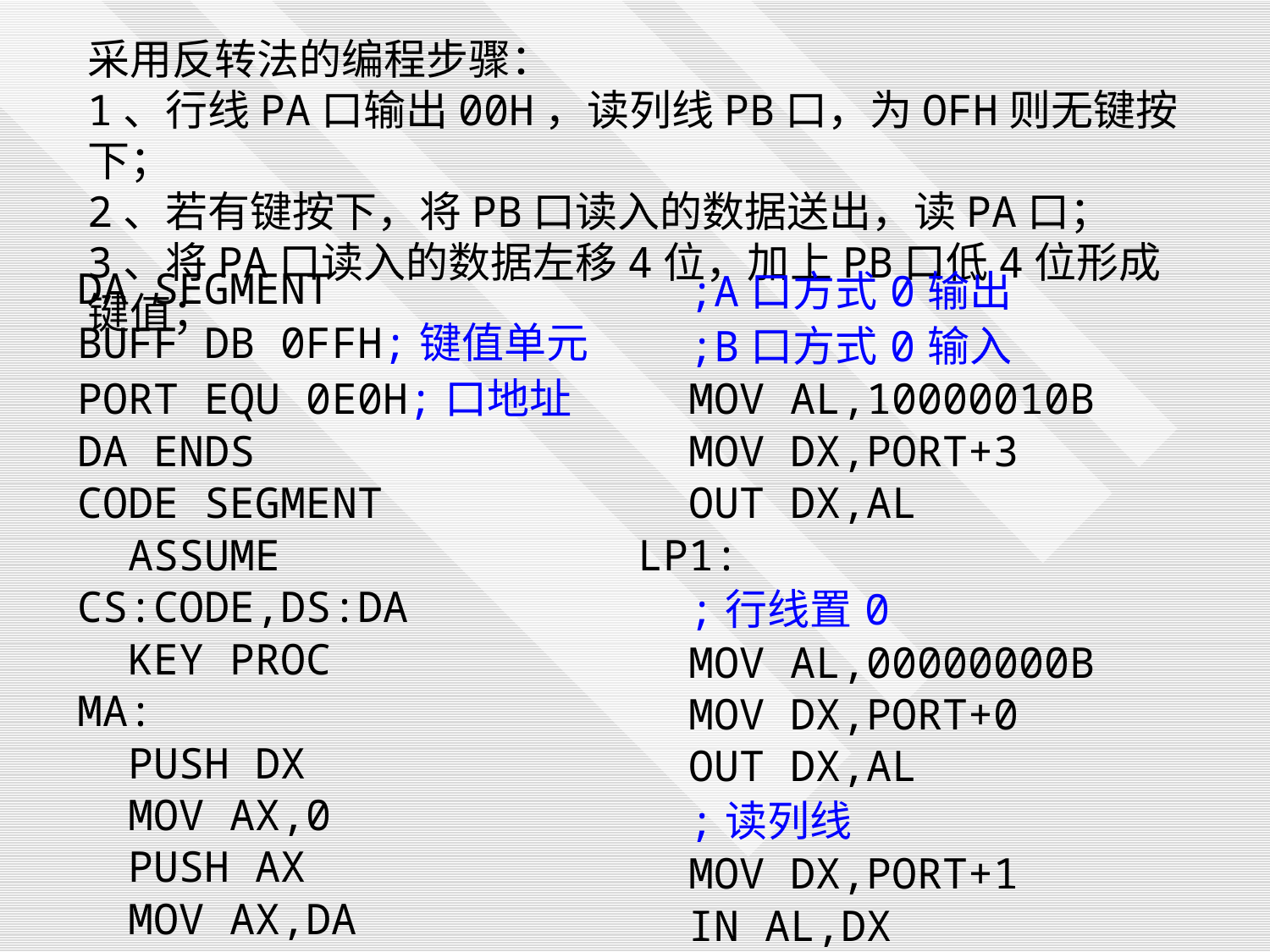

采用反转法的编程步骤：
1、行线PA口输出00H，读列线PB口，为OFH则无键按下；
2、若有键按下，将PB口读入的数据送出，读PA口；
3、将PA口读入的数据左移4位，加上PB口低4位形成键值；
| DA SEGMENT BUFF DB 0FFH;键值单元 PORT EQU 0E0H;口地址 DA ENDS CODE SEGMENT ASSUME CS:CODE,DS:DA KEY PROC MA: PUSH DX MOV AX,0 PUSH AX MOV AX,DA MOV DS,AX LP0: | ;A口方式0输出 ;B口方式0输入 MOV AL,10000010B MOV DX,PORT+3 OUT DX,AL LP1: ;行线置0 MOV AL,00000000B MOV DX,PORT+0 OUT DX,AL ;读列线 MOV DX,PORT+1 IN AL,DX AND AL,0FH |
| --- | --- |